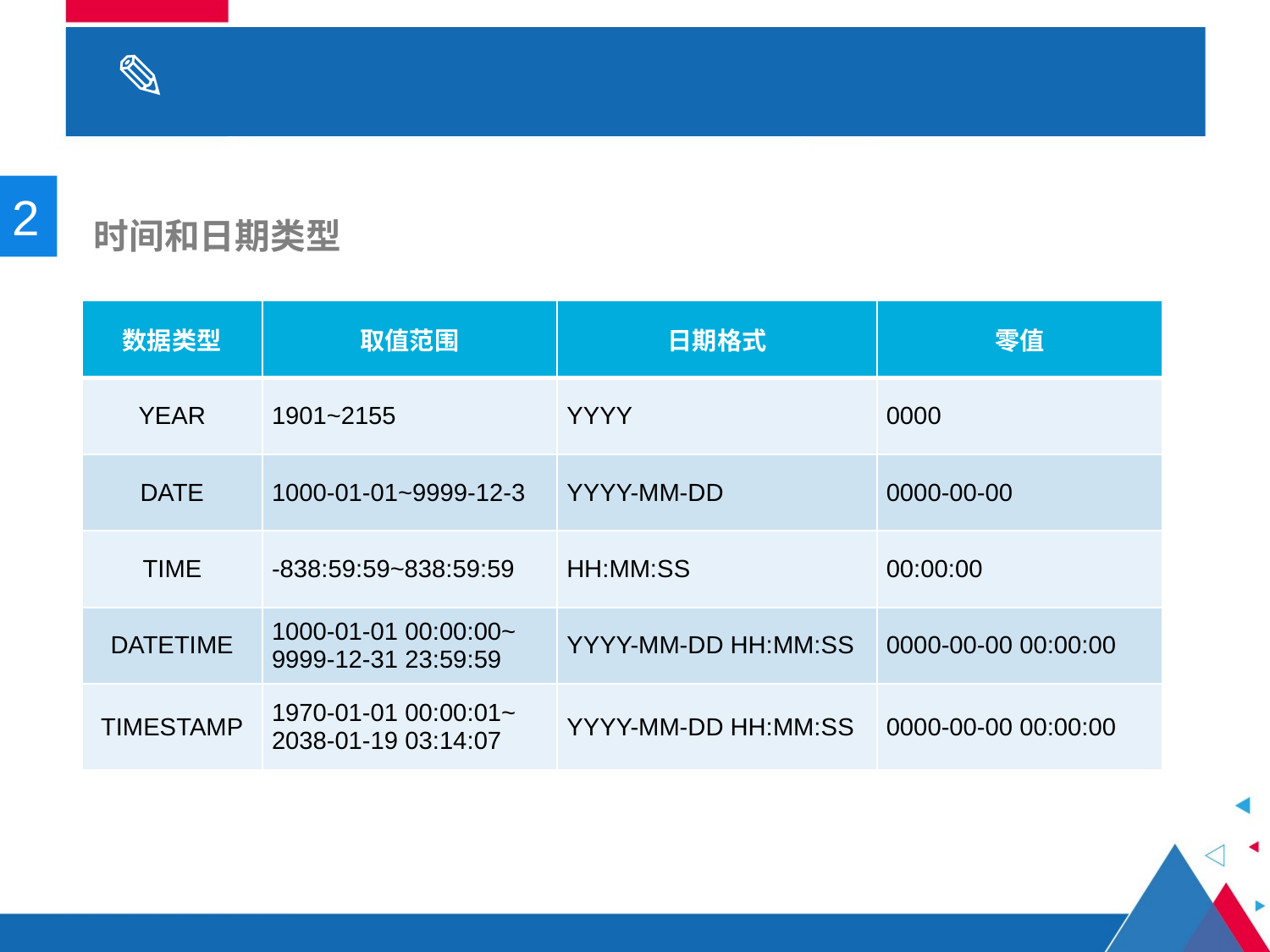

# 3.1 数据类型

2
  时间和日期类型
| 数据类型 | 取值范围 | 日期格式 | 零值 |
| --- | --- | --- | --- |
| YEAR | 1901~2155 | YYYY | 0000 |
| DATE | 1000-01-01~9999-12-3 | YYYY-MM-DD | 0000-00-00 |
| TIME | -838:59:59~838:59:59 | HH:MM:SS | 00:00:00 |
| DATETIME | 1000-01-01 00:00:00~ 9999-12-31 23:59:59 | YYYY-MM-DD HH:MM:SS | 0000-00-00 00:00:00 |
| TIMESTAMP | 1970-01-01 00:00:01~ 2038-01-19 03:14:07 | YYYY-MM-DD HH:MM:SS | 0000-00-00 00:00:00 |